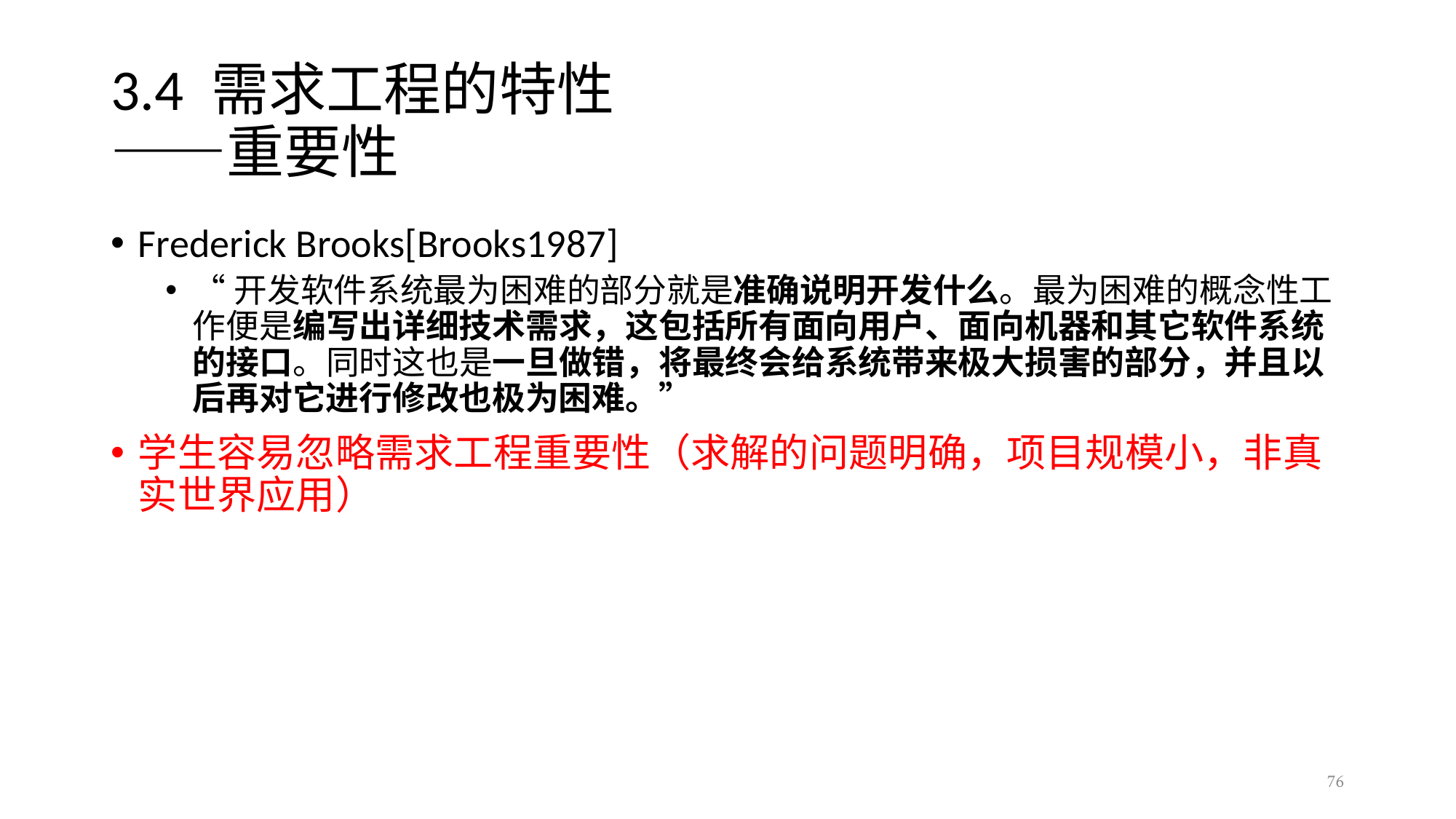

# 3.4 需求工程的特性 ——重要性
Frederick Brooks[Brooks1987]
“开发软件系统最为困难的部分就是准确说明开发什么。最为困难的概念性工作便是编写出详细技术需求，这包括所有面向用户、面向机器和其它软件系统的接口。同时这也是一旦做错，将最终会给系统带来极大损害的部分，并且以后再对它进行修改也极为困难。”
学生容易忽略需求工程重要性（求解的问题明确，项目规模小，非真实世界应用）
76